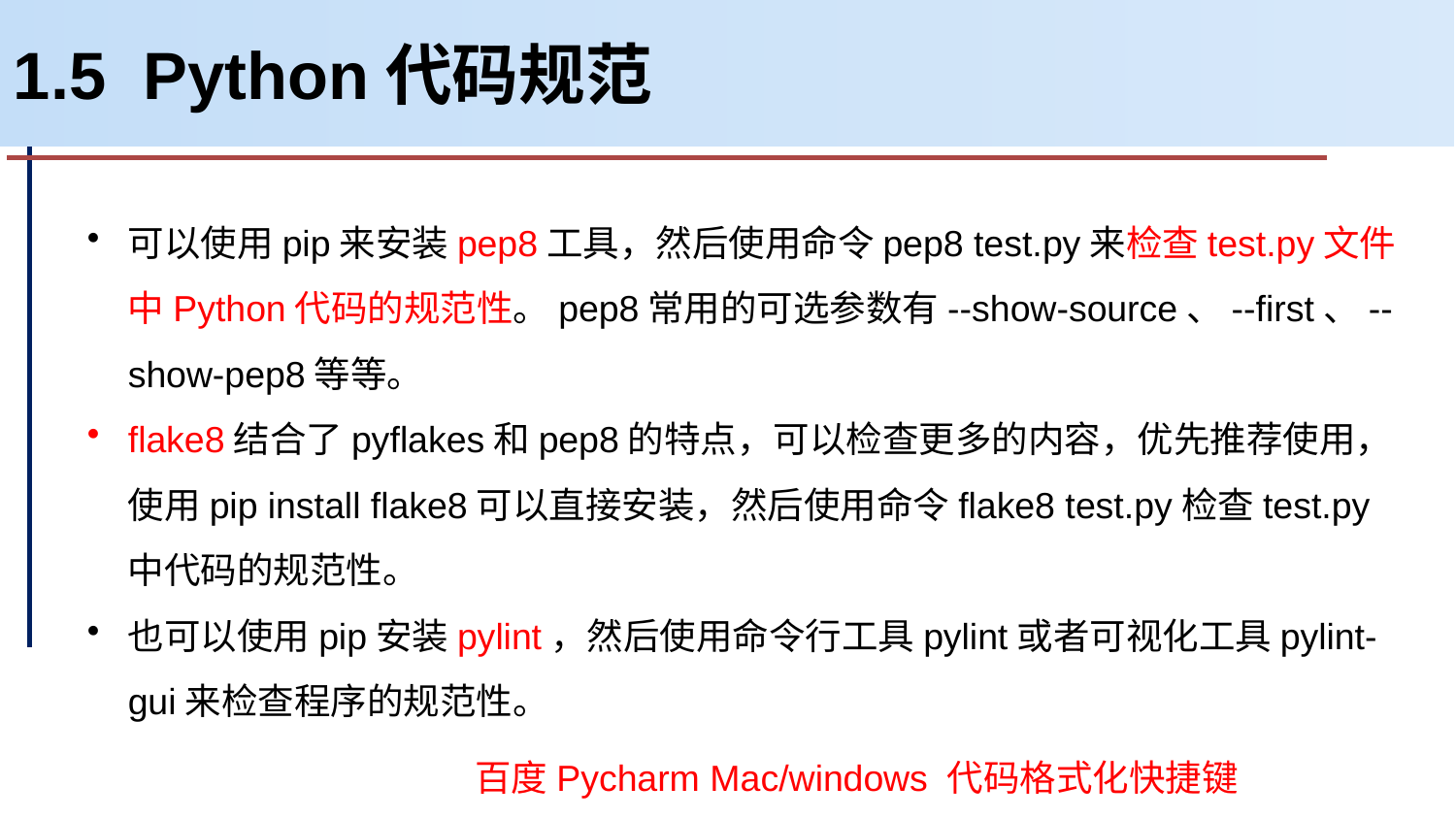

# 1.5  Python代码规范
可以使用pip来安装pep8工具，然后使用命令pep8 test.py来检查test.py文件中Python代码的规范性。pep8常用的可选参数有--show-source、--first、--show-pep8等等。
flake8结合了pyflakes和pep8的特点，可以检查更多的内容，优先推荐使用，使用pip install flake8可以直接安装，然后使用命令flake8 test.py检查test.py中代码的规范性。
也可以使用pip安装pylint，然后使用命令行工具pylint或者可视化工具pylint-gui来检查程序的规范性。
百度Pycharm Mac/windows 代码格式化快捷键